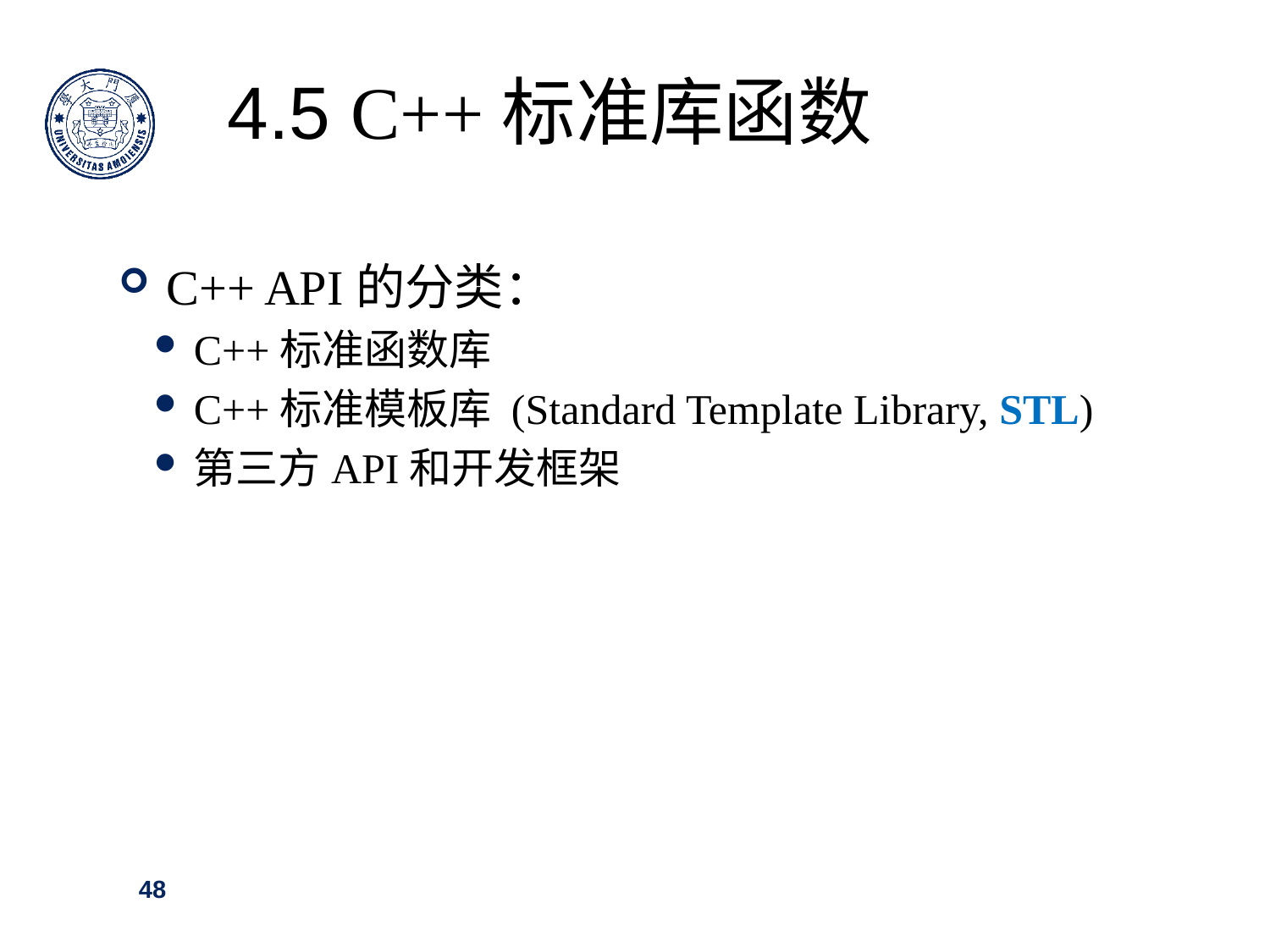

4.5 C++标准库函数
C++ API的分类：
C++标准函数库
C++标准模板库 (Standard Template Library, STL)
第三方API和开发框架
48